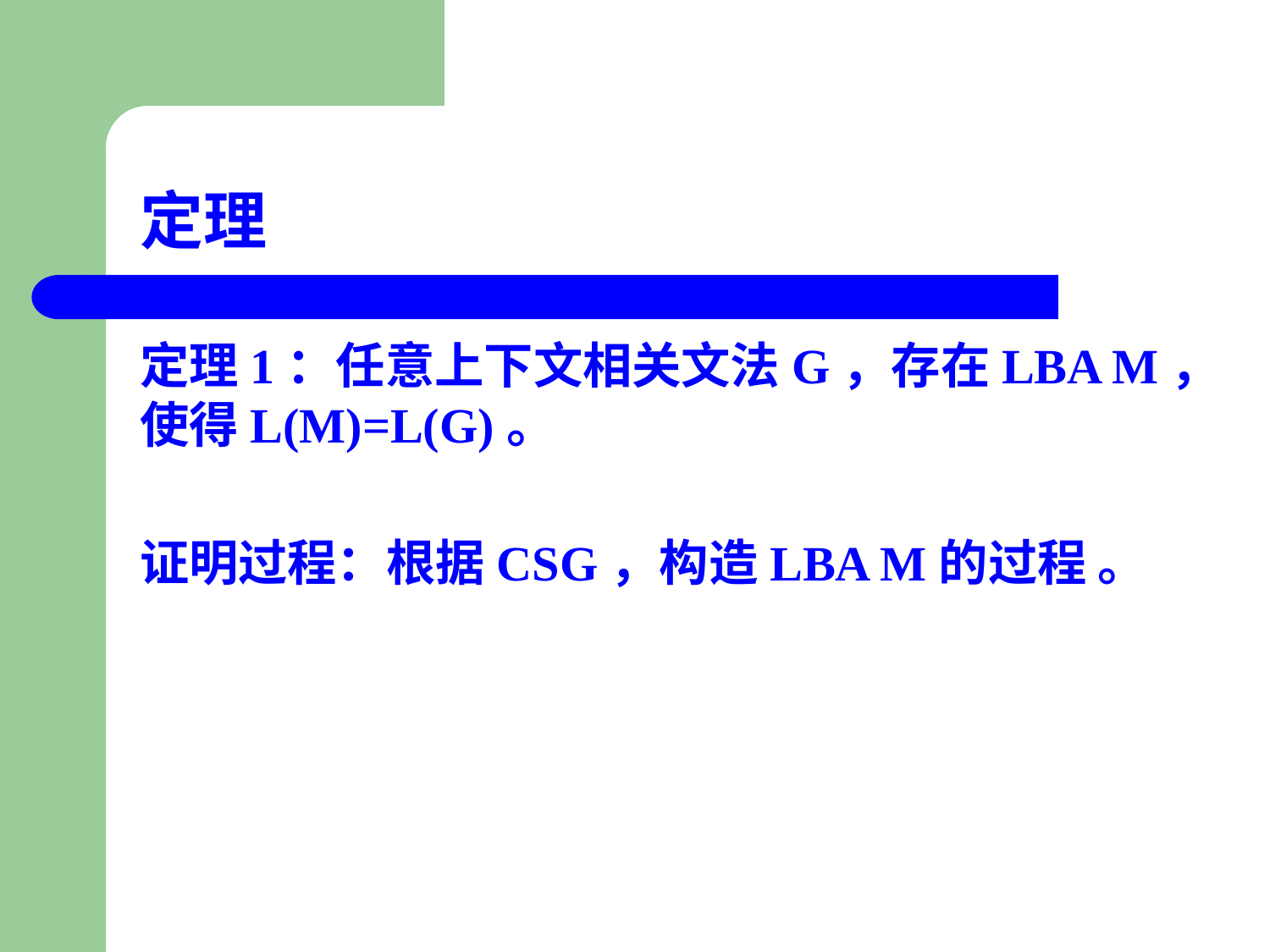

# 定理
定理1：任意上下文相关文法G，存在LBA M，使得L(M)=L(G)。

证明过程：根据CSG，构造LBA M的过程 。